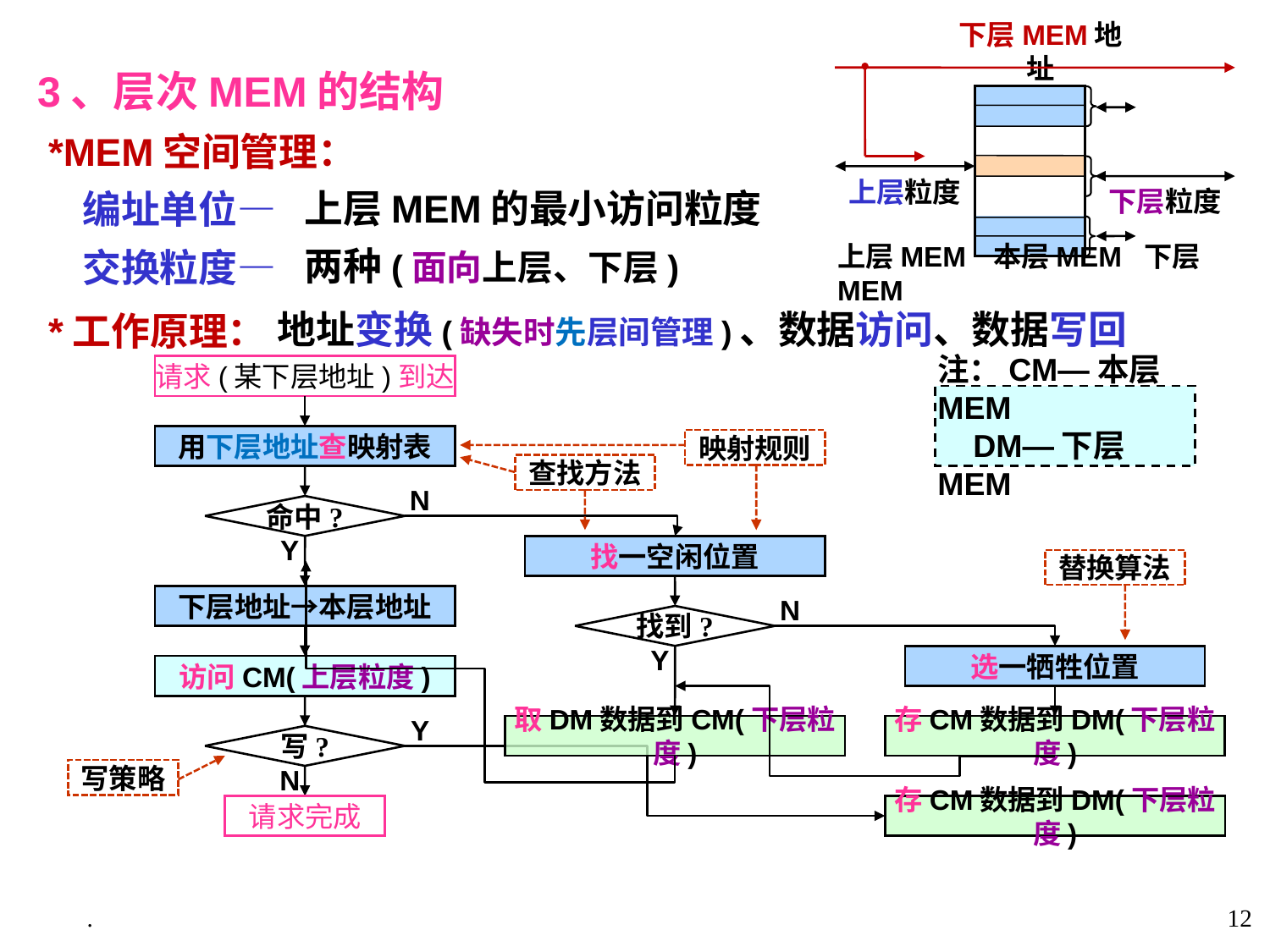

下层MEM地址

上层粒度
下层粒度

上层MEM   本层MEM  下层MEM
3、层次MEM的结构
 *MEM空间管理：
    编址单位—
    交换粒度—
 *工作原理：
  上层MEM的最小访问粒度
  两种(面向上层、下层)
地址变换(缺失时先层间管理)、数据访问、数据写回
请求(某下层地址)到达
注：CM—本层MEM
    DM—下层MEM
用下层地址查映射表
N
命中?
Y
下层地址→本层地址
访问CM(上层粒度)
请求完成
映射规则

查找方法

替换算法

写策略
找一空闲位置
N
找到?
Y
选一牺牲位置
取DM数据到CM(下层粒度)
存CM数据到DM(下层粒度)
Y
写?
N
存CM数据到DM(下层粒度)
.
12